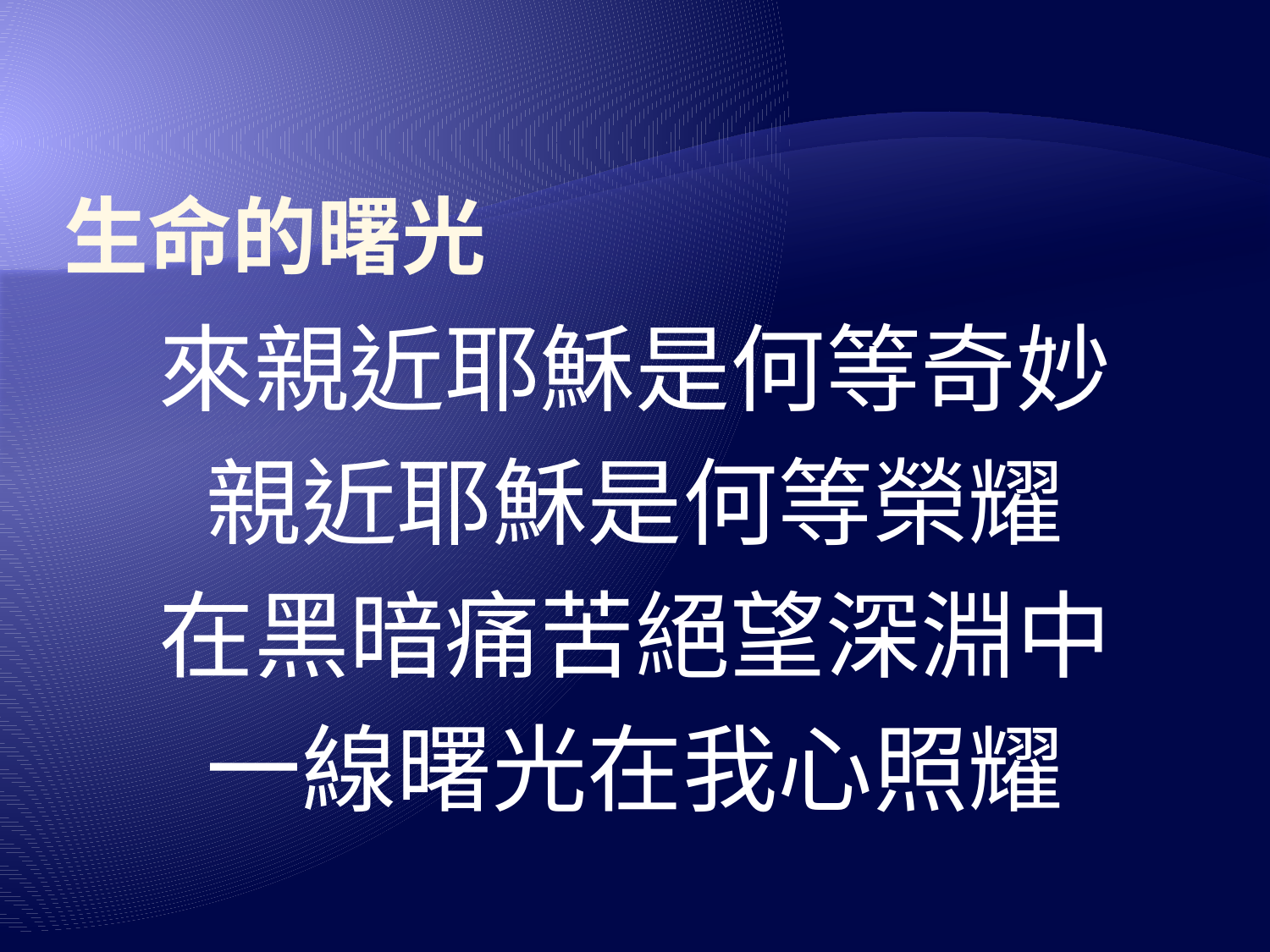

# 生命的曙光
來親近耶穌是何等奇妙
親近耶穌是何等榮耀
在黑暗痛苦絕望深淵中
一線曙光在我心照耀